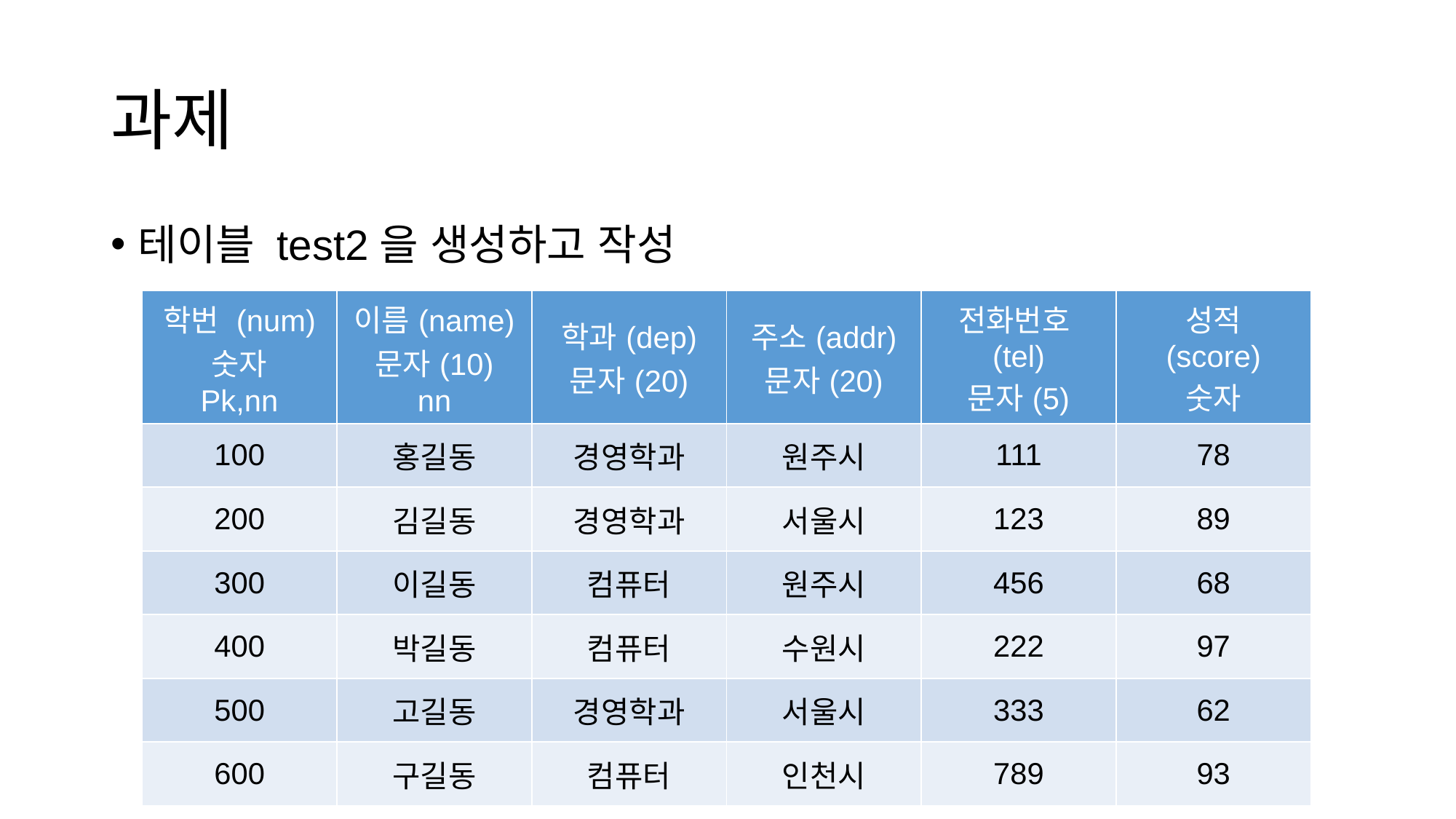

# 과제
테이블 test2을 생성하고 작성

| 학번 (num) 숫자 Pk,nn | 이름(name) 문자(10) nn | 학과(dep) 문자(20) | 주소(addr) 문자(20) | 전화번호(tel) 문자(5) | 성적 (score) 숫자 |
| --- | --- | --- | --- | --- | --- |
| 100 | 홍길동 | 경영학과 | 원주시 | 111 | 78 |
| 200 | 김길동 | 경영학과 | 서울시 | 123 | 89 |
| 300 | 이길동 | 컴퓨터 | 원주시 | 456 | 68 |
| 400 | 박길동 | 컴퓨터 | 수원시 | 222 | 97 |
| 500 | 고길동 | 경영학과 | 서울시 | 333 | 62 |
| 600 | 구길동 | 컴퓨터 | 인천시 | 789 | 93 |